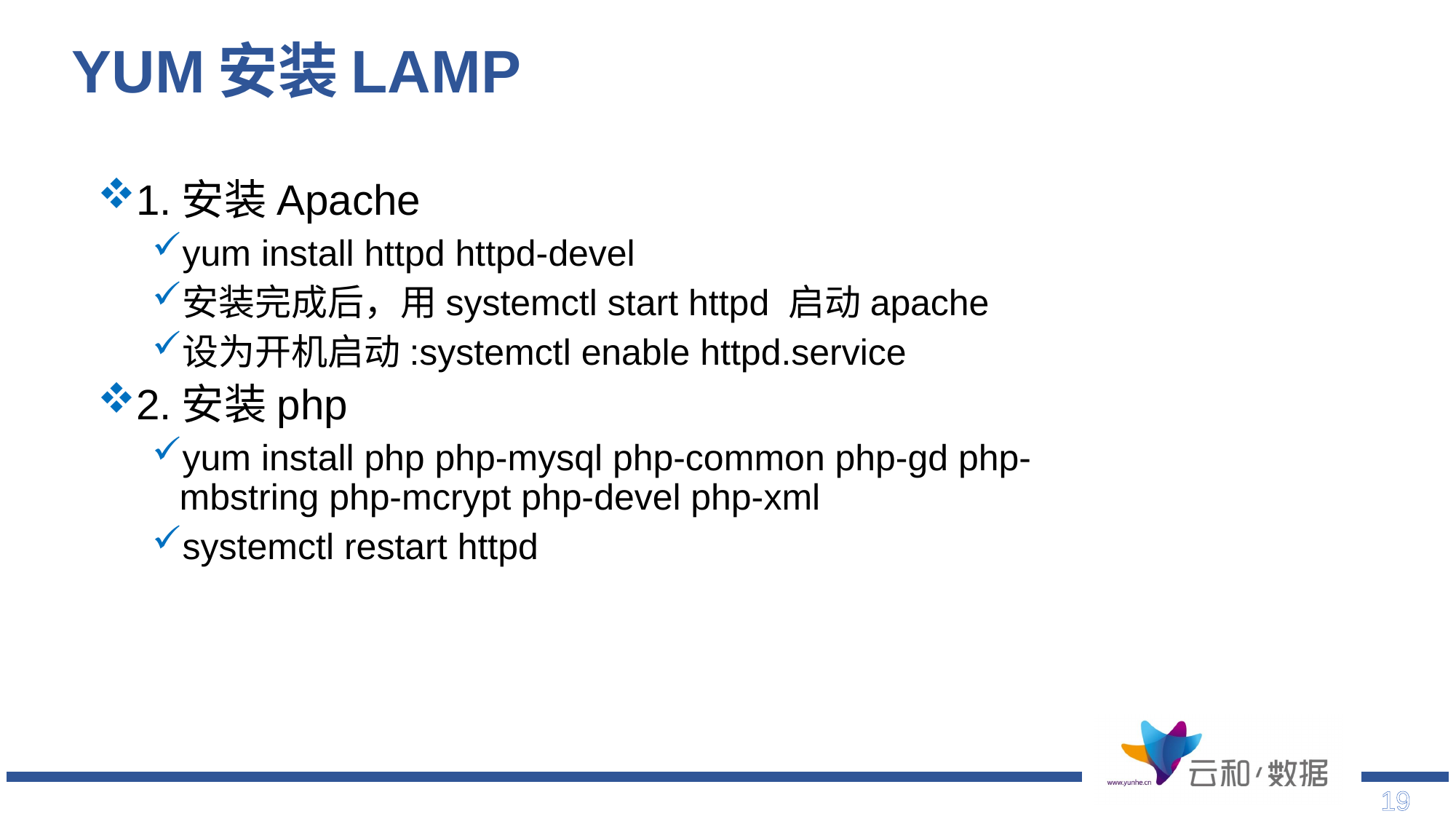

# YUM安装LAMP
1.安装Apache
yum install httpd httpd-devel
安装完成后，用systemctl start httpd 启动apache
设为开机启动:systemctl enable httpd.service
2.安装php
yum install php php-mysql php-common php-gd php-mbstring php-mcrypt php-devel php-xml
systemctl restart httpd